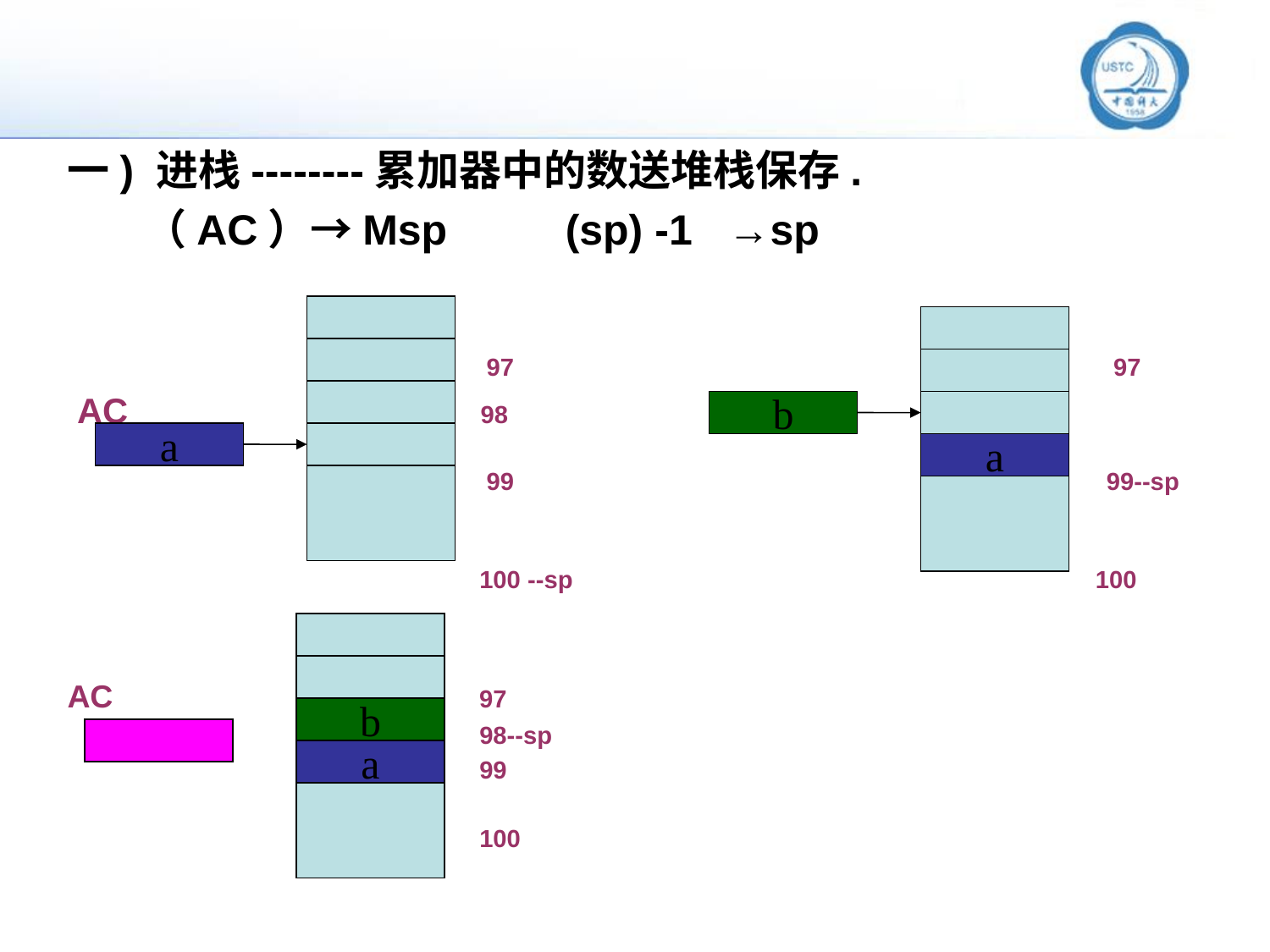

一) 进栈--------累加器中的数送堆栈保存.
       （AC）→Msp          (sp) -1   →sp

                                                            97                                                                                      97
 AC                                       98                               AC                                98
                                                            99                                                                                     99--sp

                                                           100 --sp                                                                           100

AC                                                    97
                                                           98--sp
                                                           99

                                                           100

a

b

a

b

a